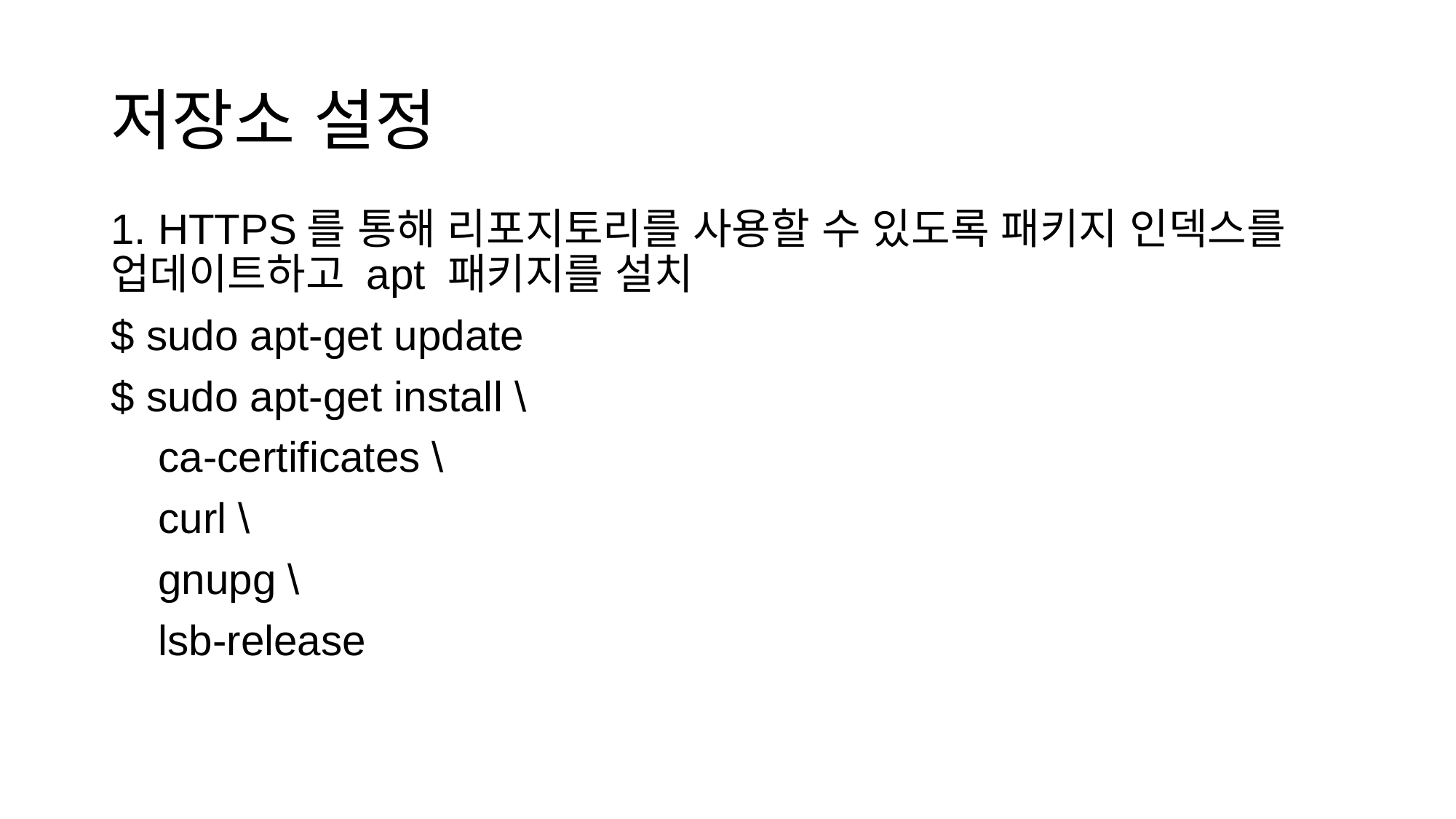

# 저장소 설정
1. HTTPS를 통해 리포지토리를 사용할 수 있도록 패키지 인덱스를 업데이트하고 apt 패키지를 설치
$ sudo apt-get update
$ sudo apt-get install \
    ca-certificates \
    curl \
    gnupg \
    lsb-release